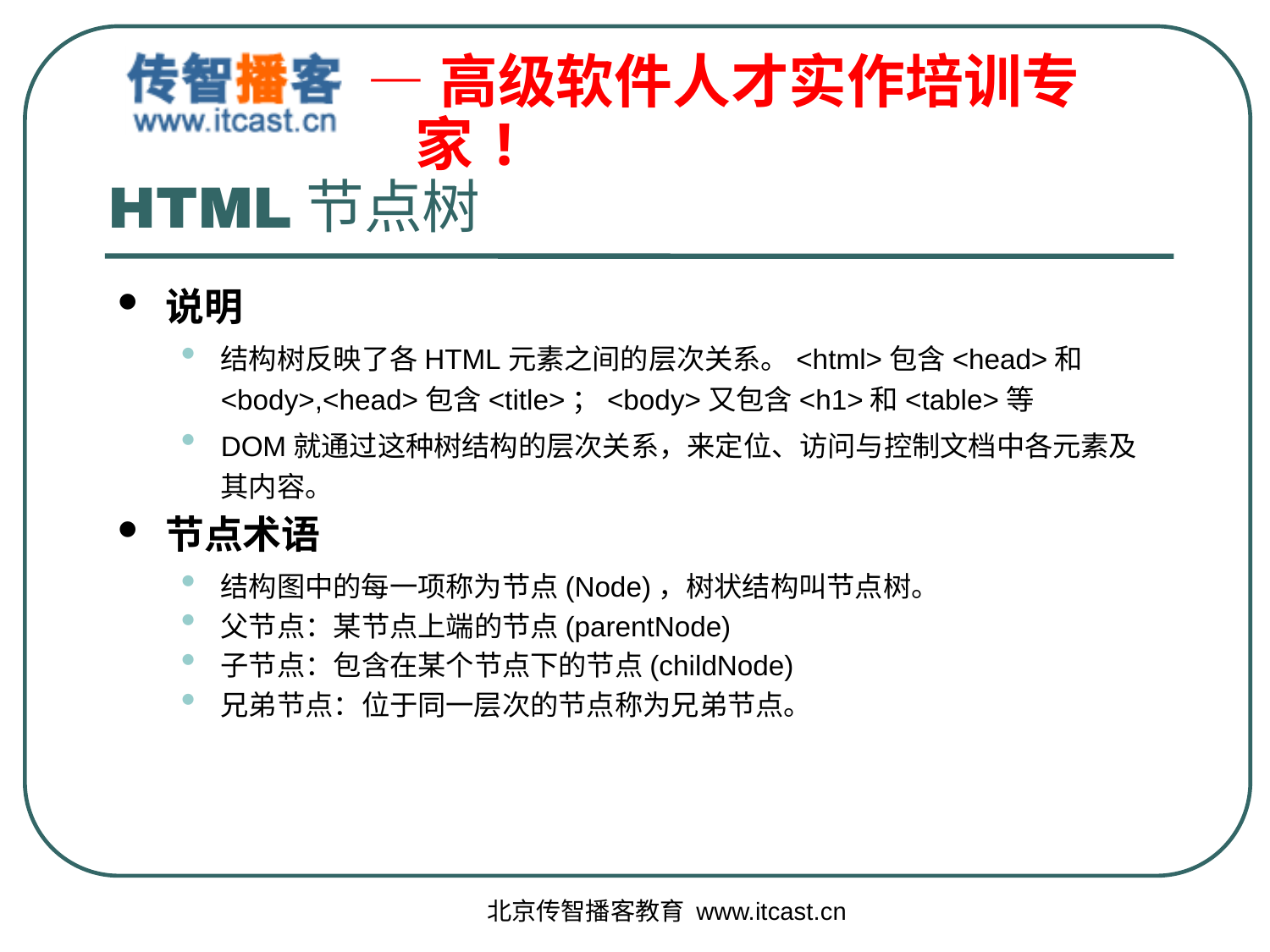

# HTML节点树
说明
结构树反映了各HTML元素之间的层次关系。<html>包含<head>和<body>,<head>包含<title>；<body>又包含<h1>和<table>等
DOM就通过这种树结构的层次关系，来定位、访问与控制文档中各元素及其内容。
节点术语
结构图中的每一项称为节点(Node)，树状结构叫节点树。
父节点：某节点上端的节点(parentNode)
子节点：包含在某个节点下的节点(childNode)
兄弟节点：位于同一层次的节点称为兄弟节点。